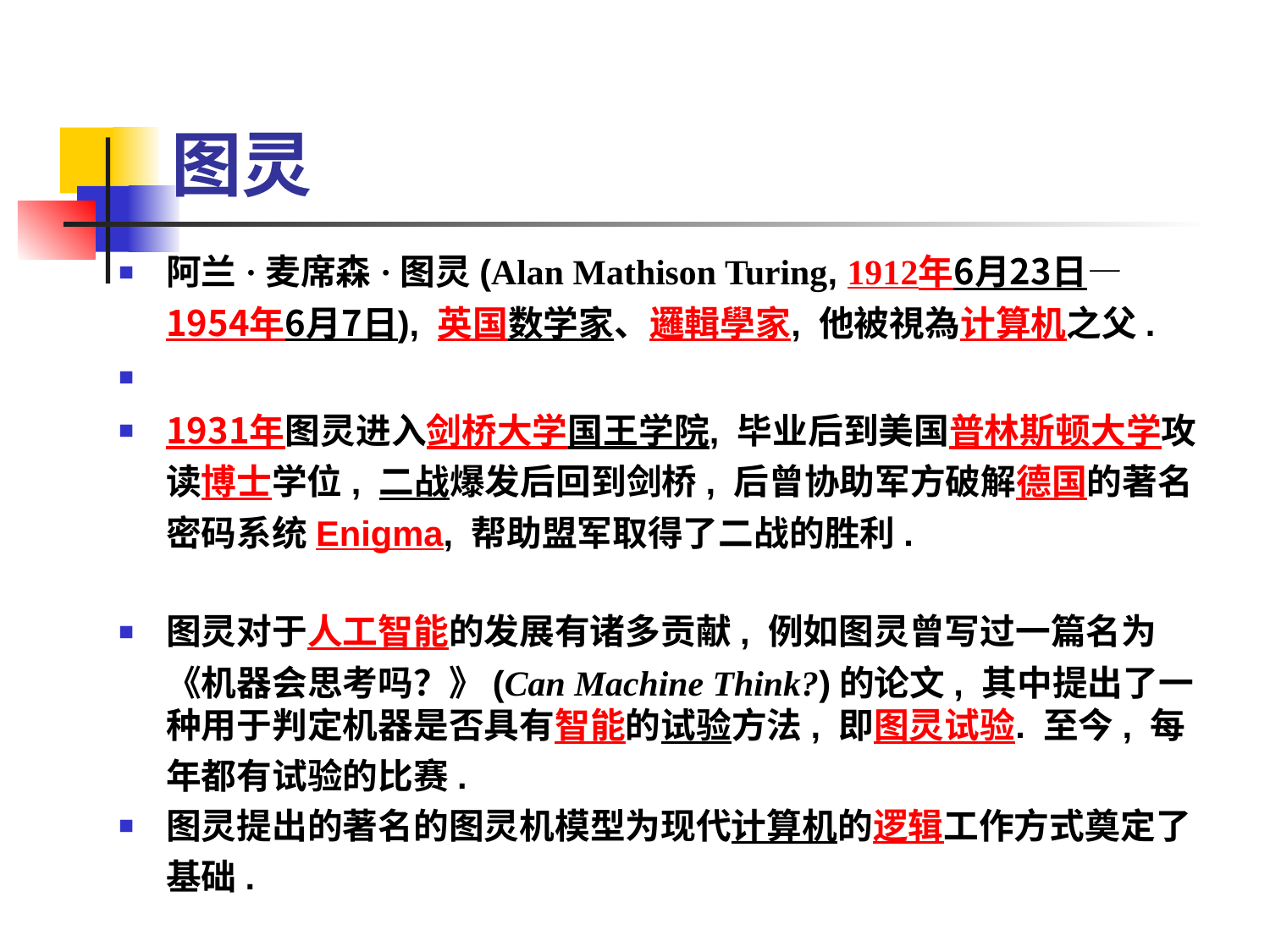

# 图灵
阿兰·麦席森·图灵(Alan Mathison Turing, 1912年6月23日—1954年6月7日), 英国数学家、邏輯學家, 他被視為计算机之父.

1931年图灵进入剑桥大学国王学院, 毕业后到美国普林斯顿大学攻读博士学位, 二战爆发后回到剑桥, 后曾协助军方破解德国的著名密码系统Enigma, 帮助盟军取得了二战的胜利.

图灵对于人工智能的发展有诸多贡献, 例如图灵曾写过一篇名为《机器会思考吗？》(Can Machine Think?)的论文, 其中提出了一种用于判定机器是否具有智能的试验方法, 即图灵试验. 至今, 每年都有试验的比赛.
图灵提出的著名的图灵机模型为现代计算机的逻辑工作方式奠定了基础.